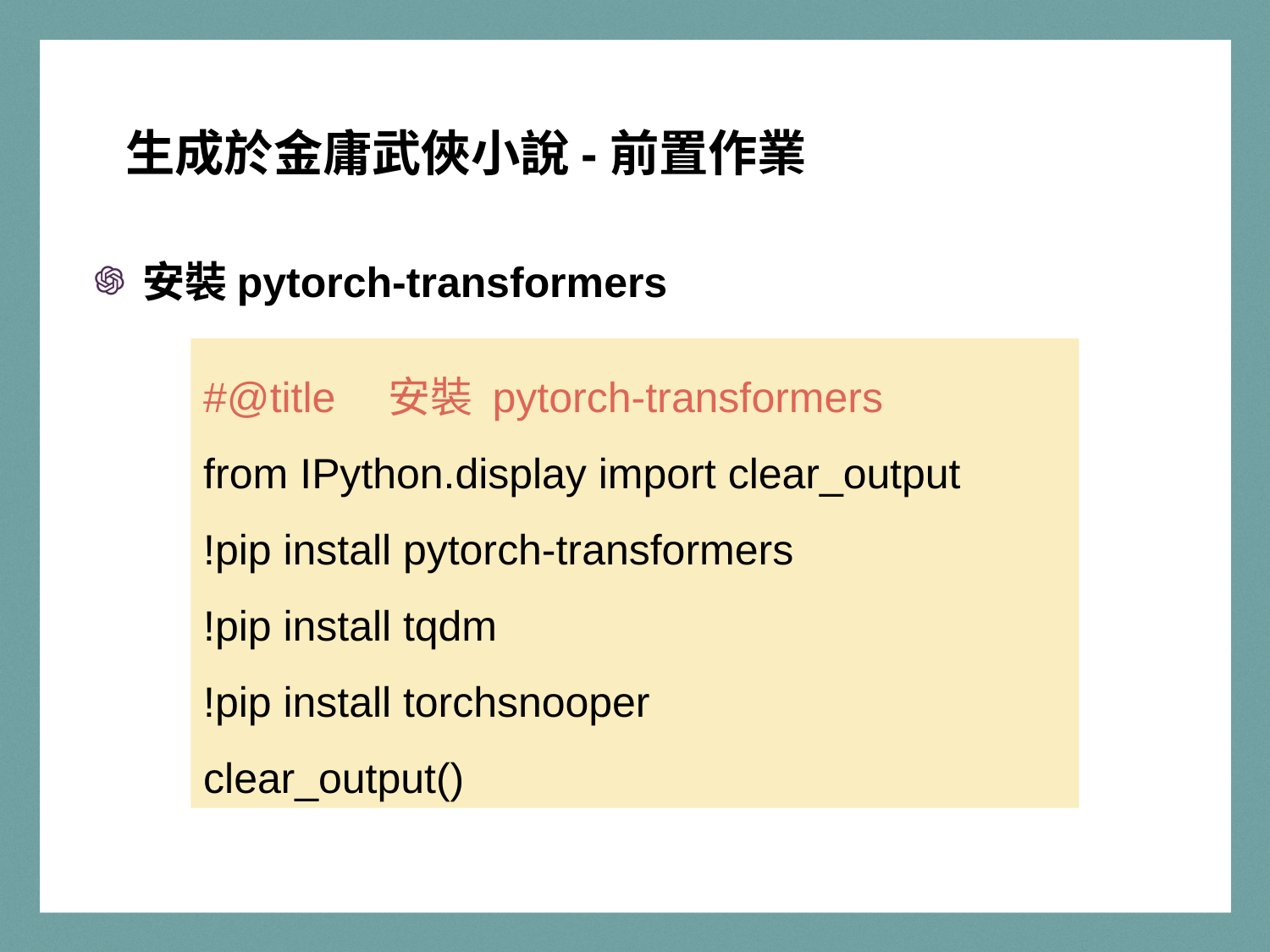

生成於金庸武俠小說-前置作業
安裝pytorch-transformers
#@title　安裝 pytorch-transformers
from IPython.display import clear_output
!pip install pytorch-transformers
!pip install tqdm
!pip install torchsnooper
clear_output()